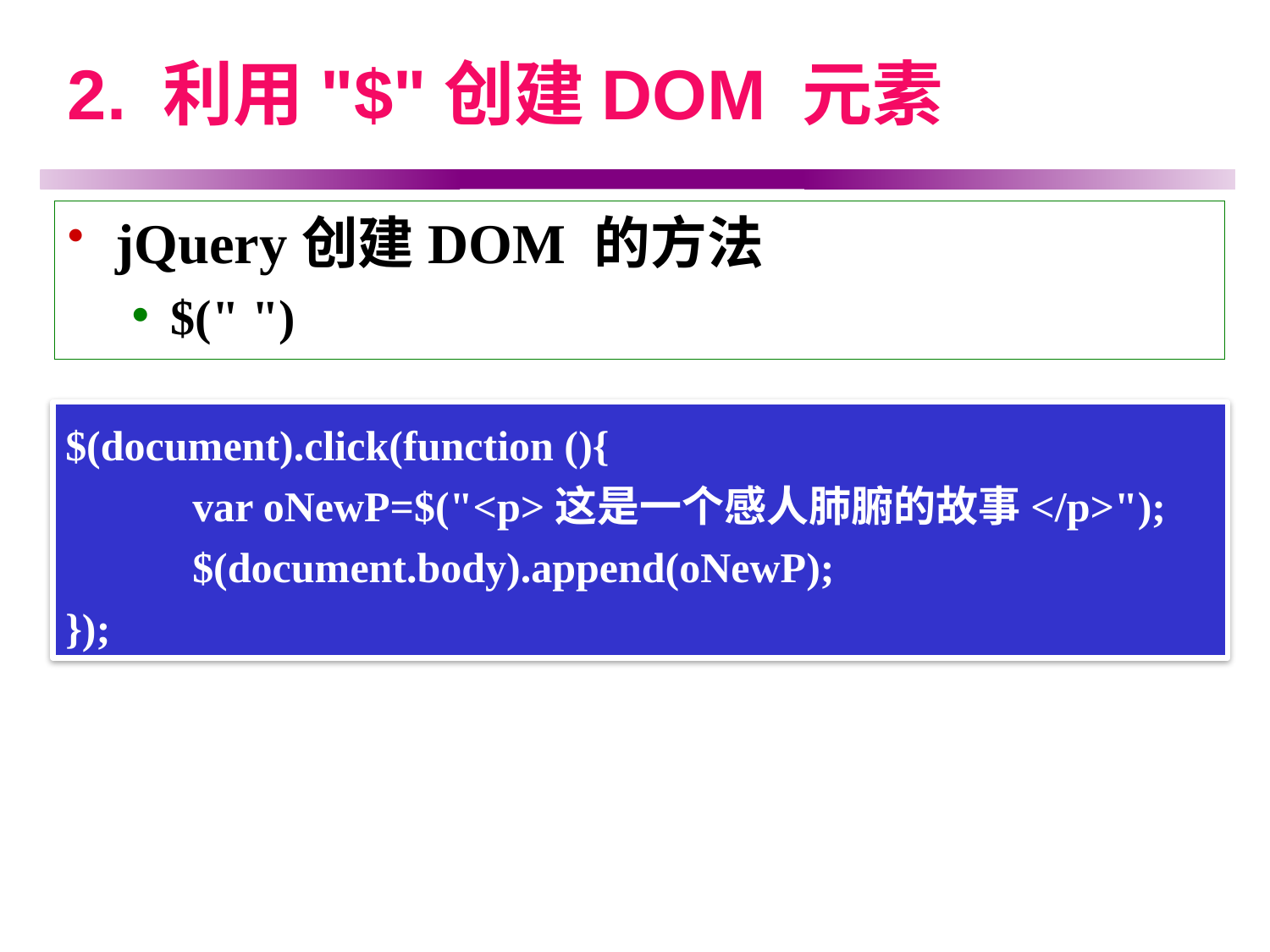

# 2. 利用"$"创建DOM 元素
jQuery创建DOM 的方法
$(" ")
$(document).click(function (){
	var oNewP=$("<p>这是一个感人肺腑的故事</p>");
	$(document.body).append(oNewP);
});